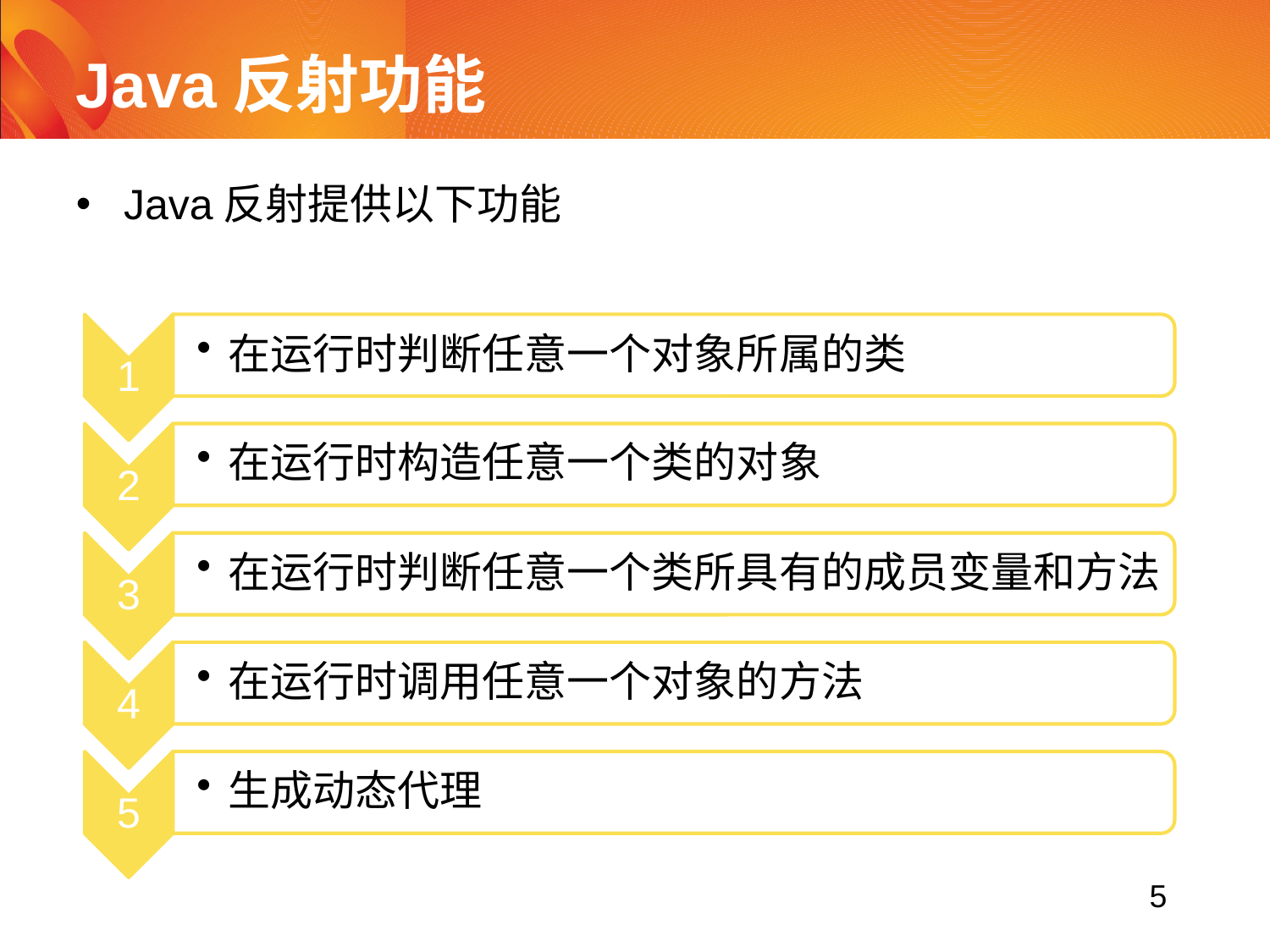

# Java反射功能
Java反射提供以下功能
1
在运行时判断任意一个对象所属的类
2
在运行时构造任意一个类的对象
3
在运行时判断任意一个类所具有的成员变量和方法
4
在运行时调用任意一个对象的方法
5
生成动态代理